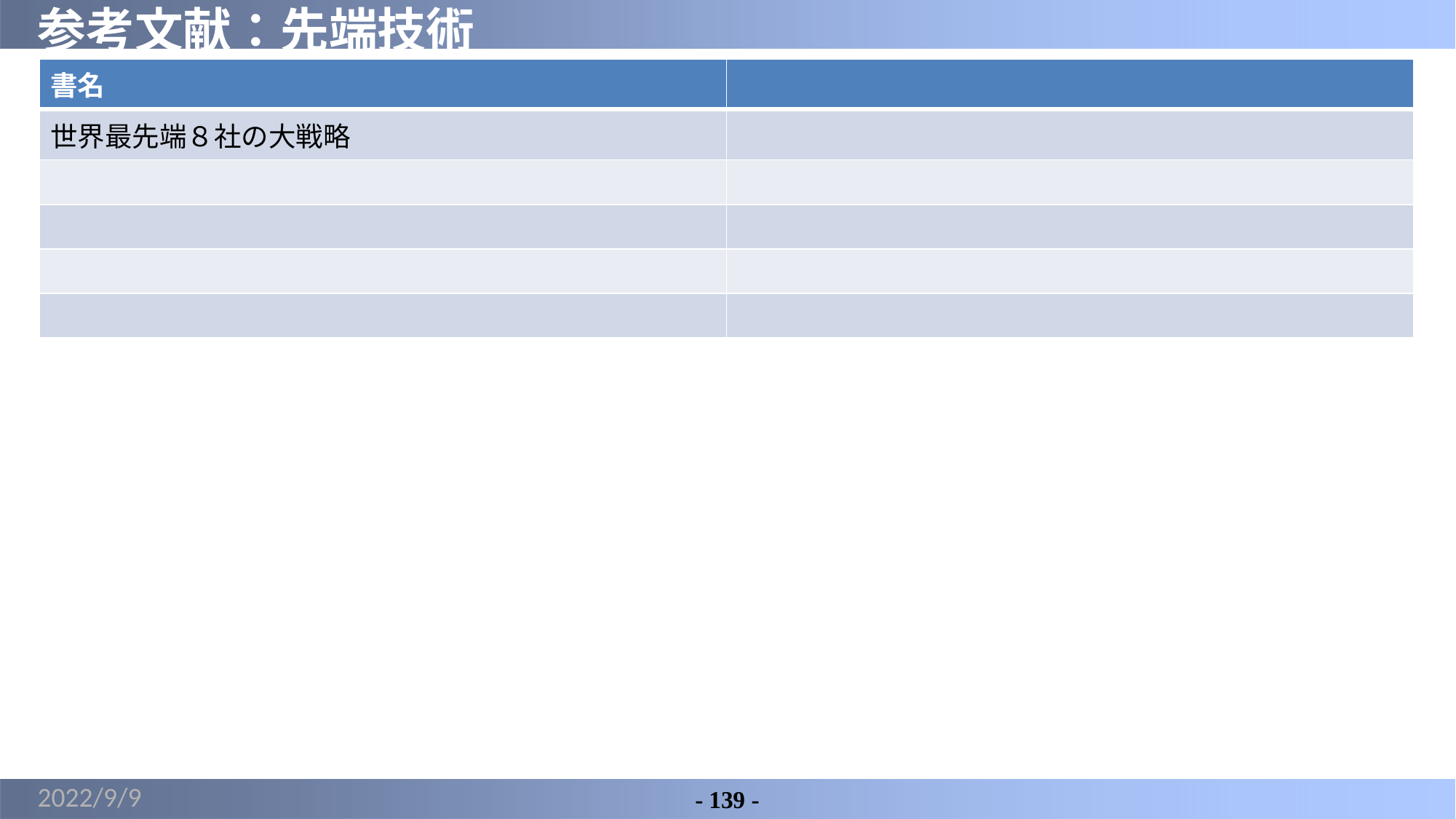

# 参考文献：先端技術
| 書名 |  |
| --- | --- |
| 世界最先端８社の大戦略 |  |
|  |  |
|  |  |
|  |  |
|  |  |
2022/9/9
- 139 -